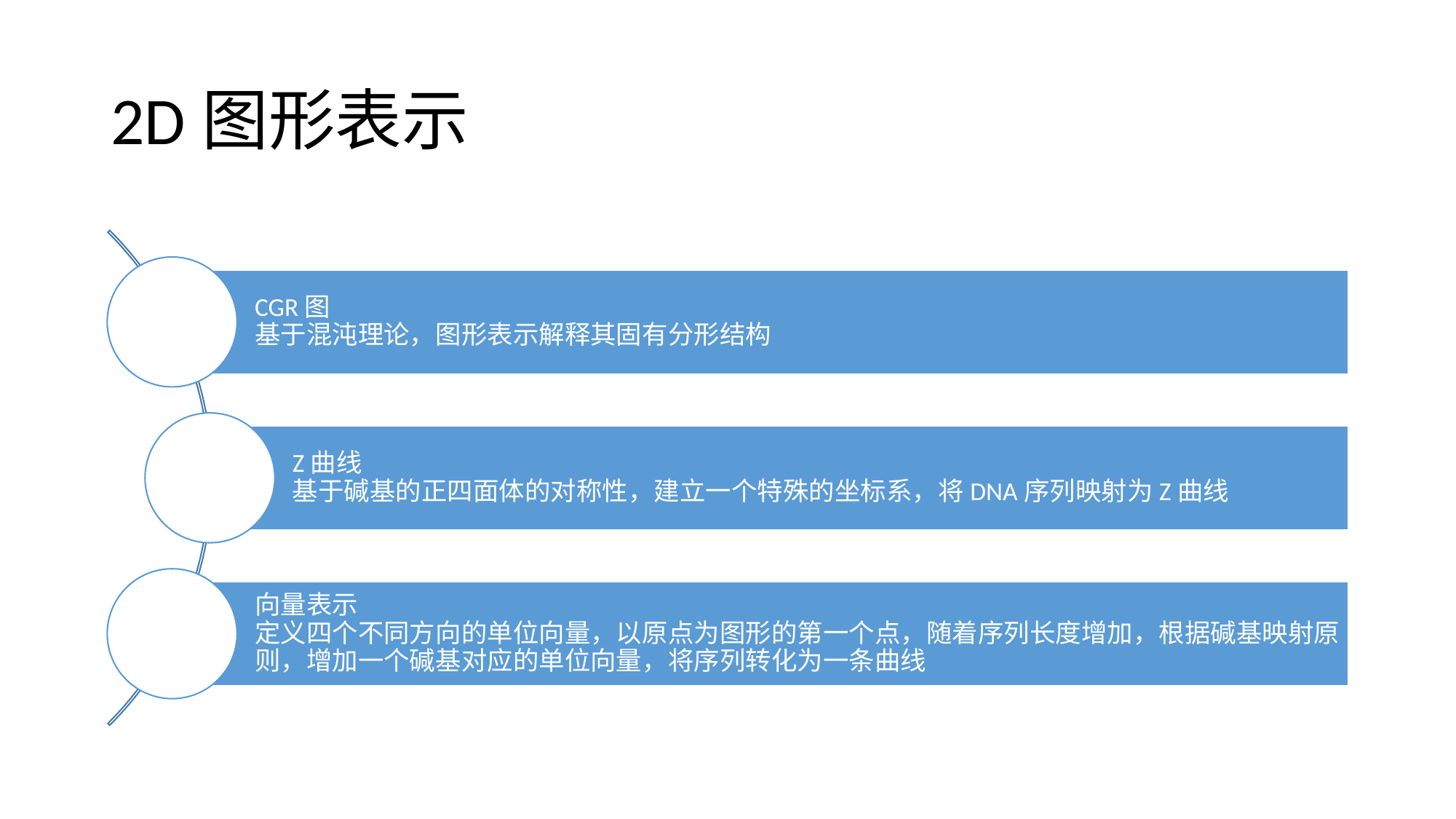

# 2D图形表示
CGR图
基于混沌理论，图形表示解释其固有分形结构
Z曲线
基于碱基的正四面体的对称性，建立一个特殊的坐标系，将DNA序列映射为Z曲线
向量表示
定义四个不同方向的单位向量，以原点为图形的第一个点，随着序列长度增加，根据碱基映射原则，增加一个碱基对应的单位向量，将序列转化为一条曲线